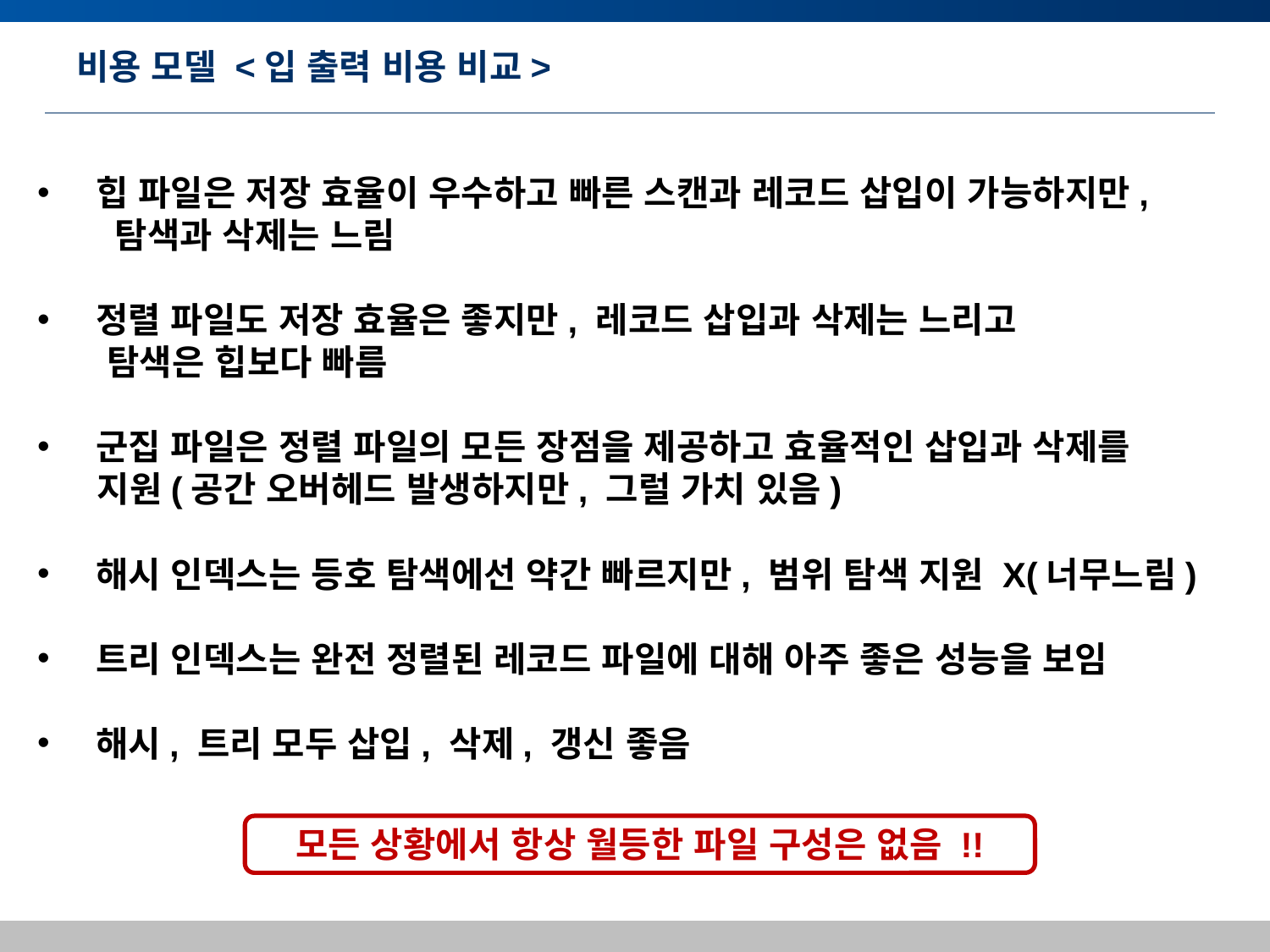

# 비용 모델 <입 출력 비용 비교>
  힙 파일은 저장 효율이 우수하고 빠른 스캔과 레코드 삽입이 가능하지만,
    탐색과 삭제는 느림

  정렬 파일도 저장 효율은 좋지만, 레코드 삽입과 삭제는 느리고
    탐색은 힙보다 빠름

  군집 파일은 정렬 파일의 모든 장점을 제공하고 효율적인 삽입과 삭제를
   지원(공간 오버헤드 발생하지만, 그럴 가치 있음)

  해시 인덱스는 등호 탐색에선 약간 빠르지만, 범위 탐색 지원 X(너무느림)

  트리 인덱스는 완전 정렬된 레코드 파일에 대해 아주 좋은 성능을 보임

  해시, 트리 모두 삽입, 삭제, 갱신 좋음
모든 상황에서 항상 월등한 파일 구성은 없음 !!